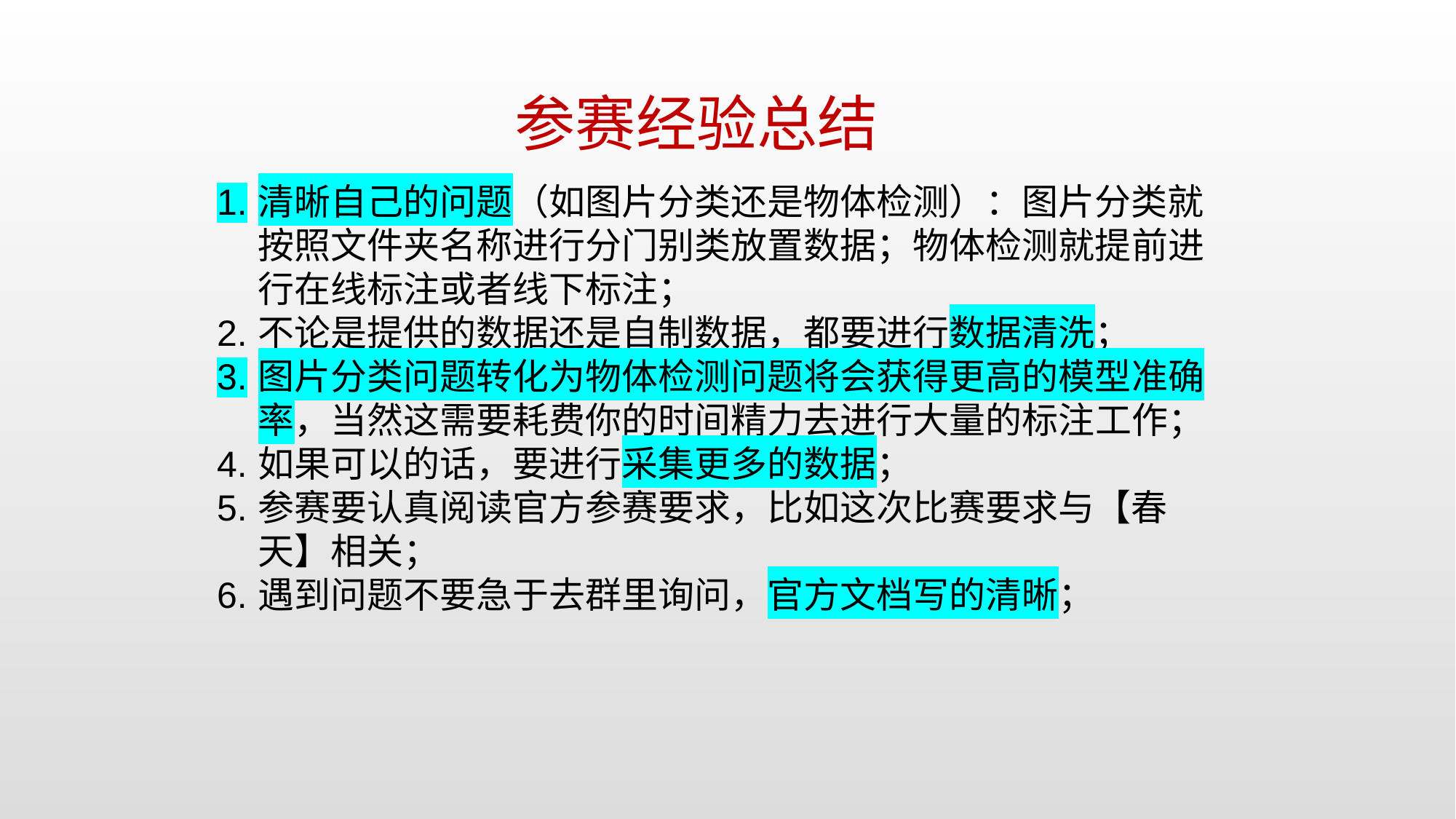

参赛经验总结
清晰自己的问题（如图片分类还是物体检测）：图片分类就按照文件夹名称进行分门别类放置数据；物体检测就提前进行在线标注或者线下标注；
不论是提供的数据还是自制数据，都要进行数据清洗；
图片分类问题转化为物体检测问题将会获得更高的模型准确率，当然这需要耗费你的时间精力去进行大量的标注工作；
如果可以的话，要进行采集更多的数据；
参赛要认真阅读官方参赛要求，比如这次比赛要求与【春天】相关；
遇到问题不要急于去群里询问，官方文档写的清晰；